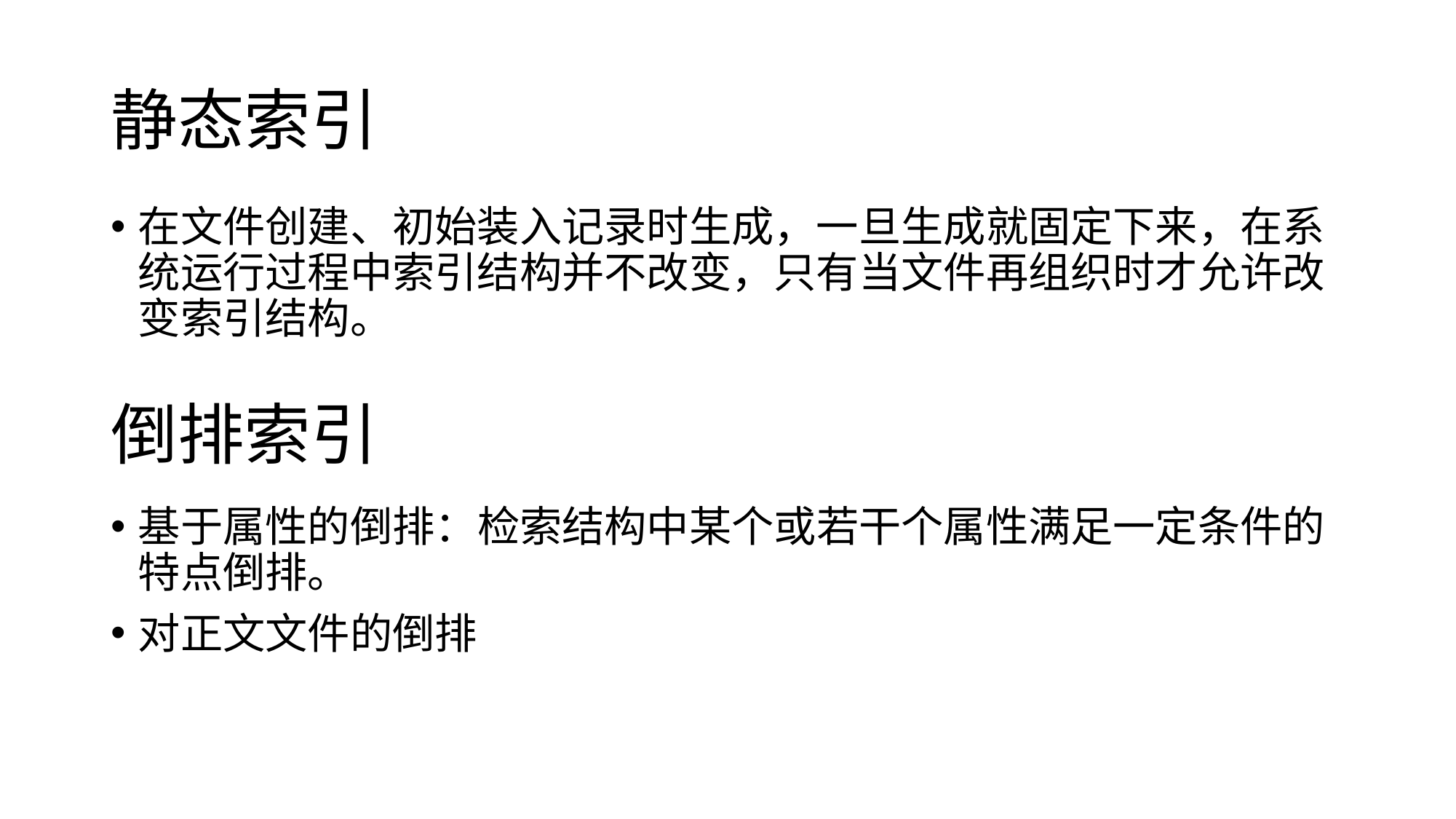

# 静态索引
在文件创建、初始装入记录时生成，一旦生成就固定下来，在系统运行过程中索引结构并不改变，只有当文件再组织时才允许改变索引结构。
倒排索引
基于属性的倒排：检索结构中某个或若干个属性满足一定条件的特点倒排。
对正文文件的倒排